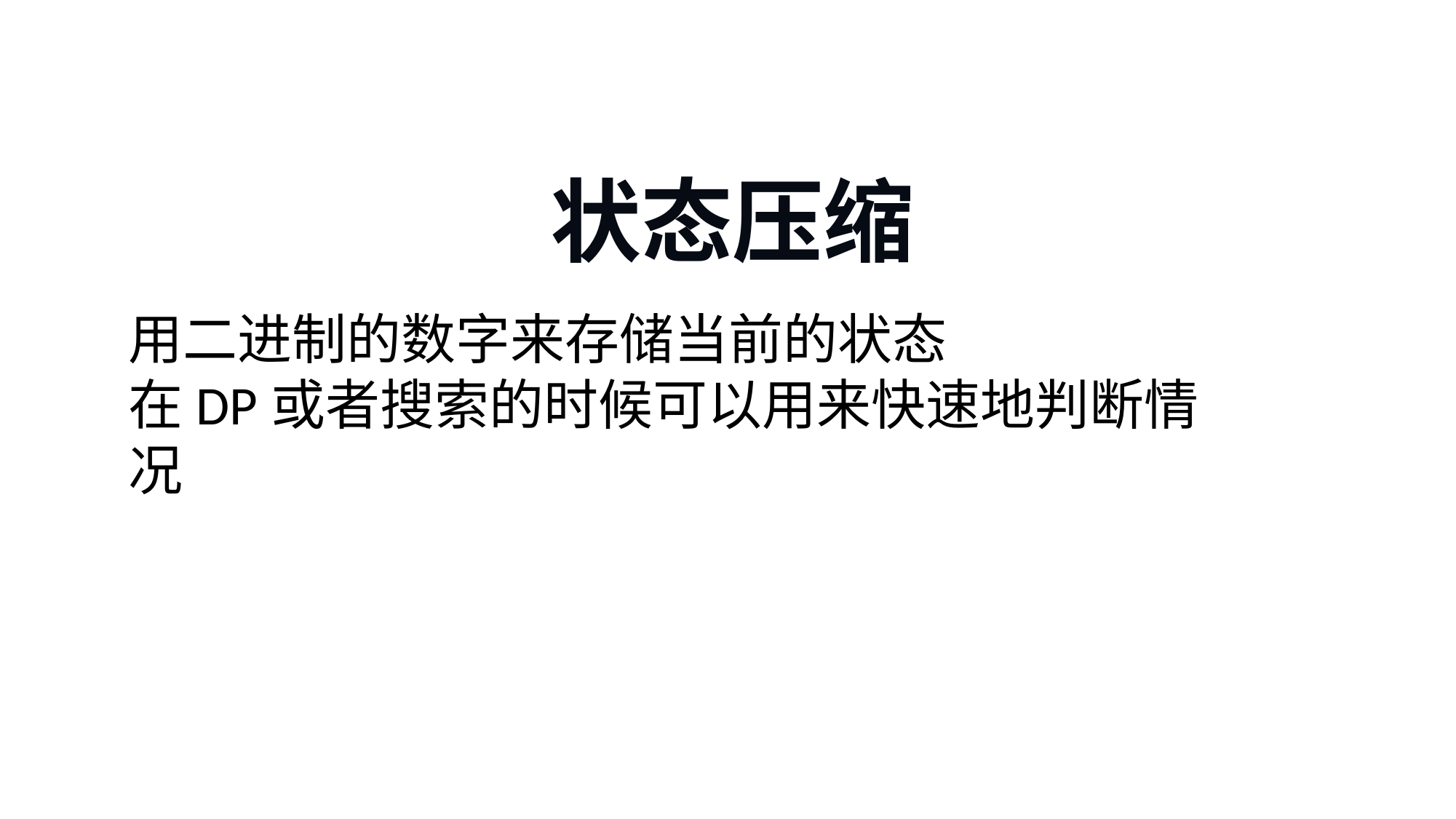

# 状态压缩
用二进制的数字来存储当前的状态
在DP或者搜索的时候可以用来快速地判断情况